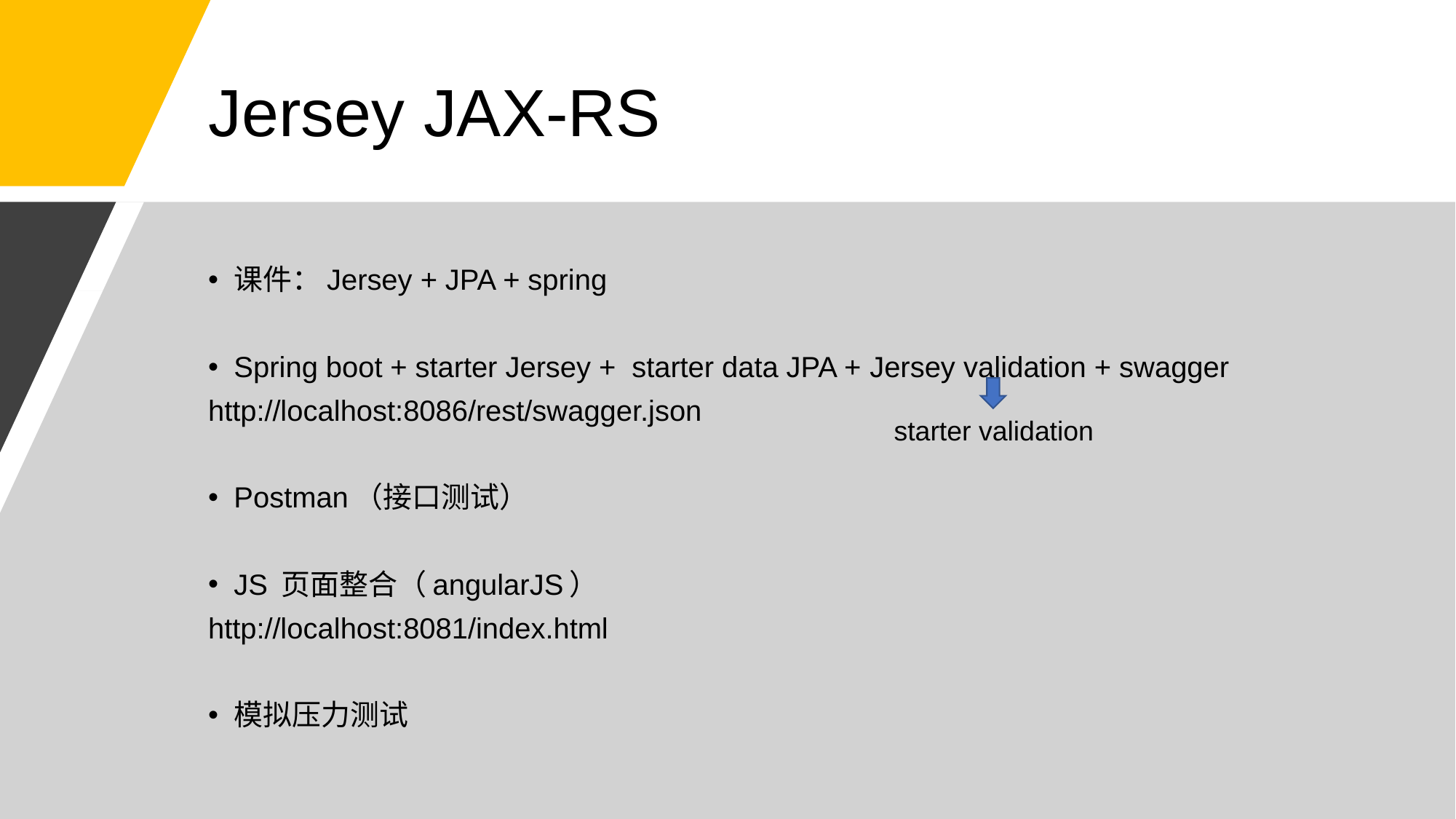

# Jersey JAX-RS

课件：Jersey + JPA + spring

Spring boot + starter Jersey +  starter data JPA + Jersey validation + swagger
http://localhost:8086/rest/swagger.json

Postman（接口测试）

JS 页面整合（angularJS）
http://localhost:8081/index.html

模拟压力测试

starter validation